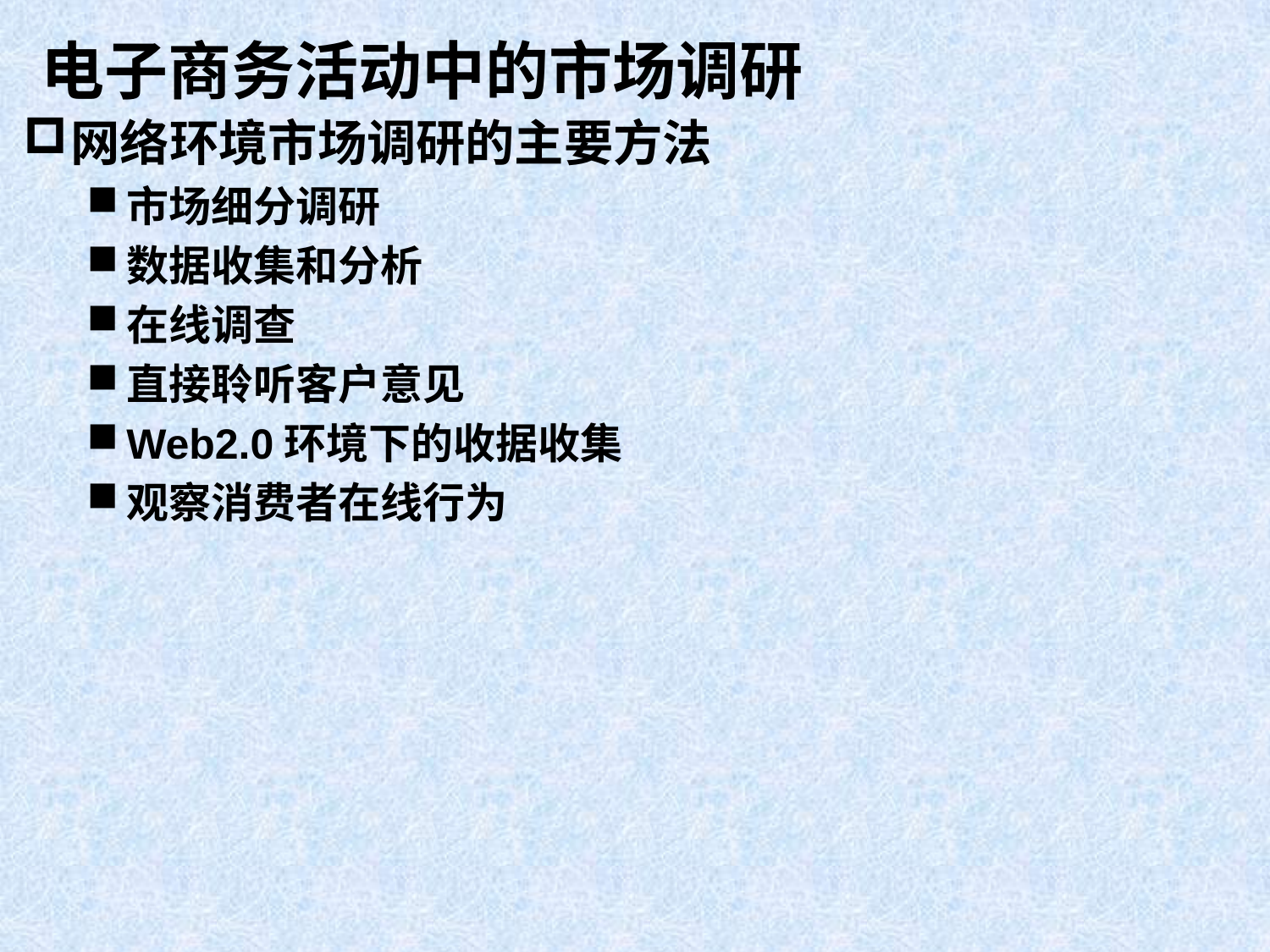

# 电子商务活动中的市场调研
网络环境市场调研的主要方法
市场细分调研
数据收集和分析
在线调查
直接聆听客户意见
Web2.0环境下的收据收集
观察消费者在线行为